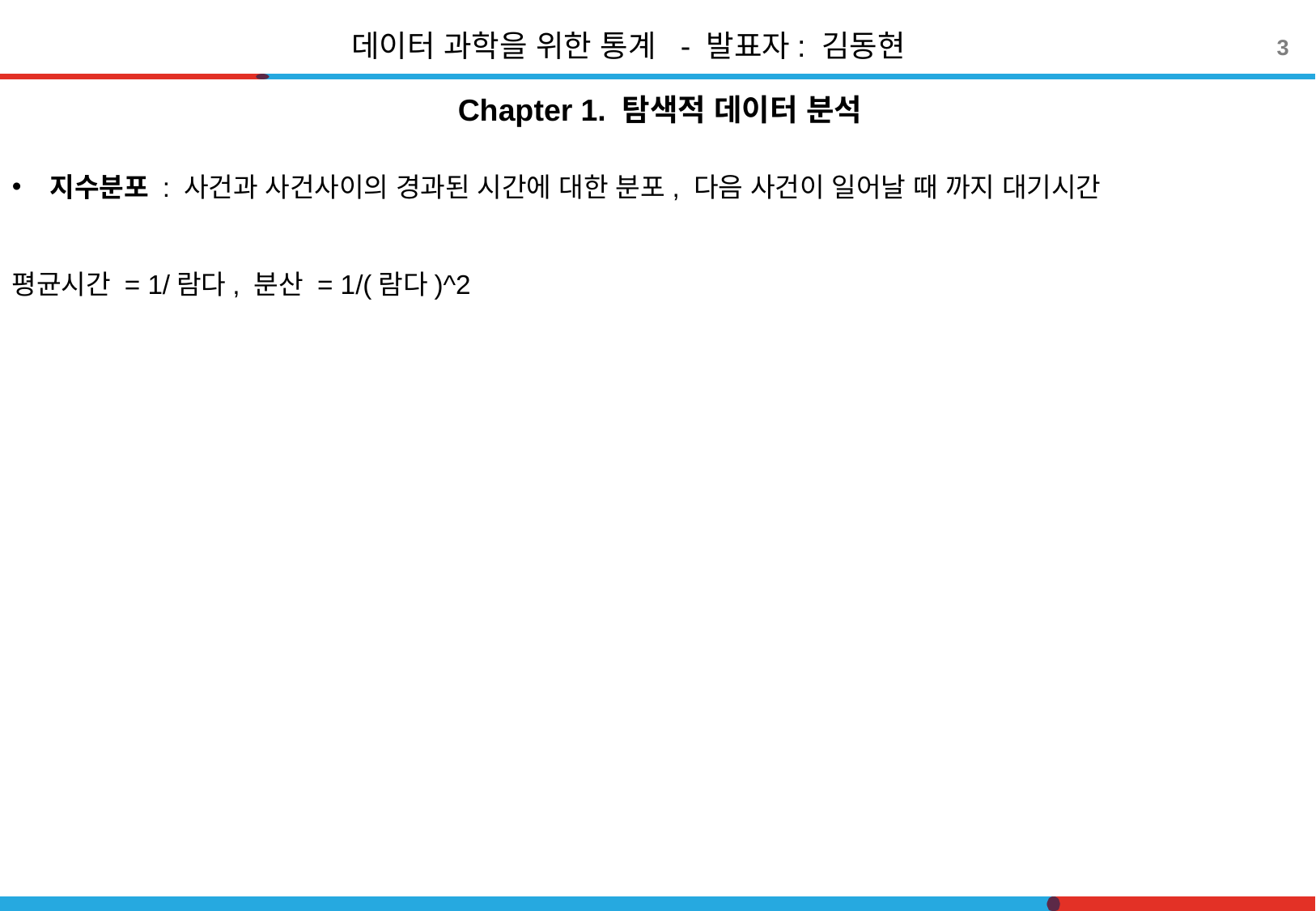

데이터 과학을 위한 통계  - 발표자: 김동현
3
Chapter 1. 탐색적 데이터 분석
지수분포 : 사건과 사건사이의 경과된 시간에 대한 분포, 다음 사건이 일어날 때 까지 대기시간

평균시간 = 1/람다, 분산 = 1/(람다)^2